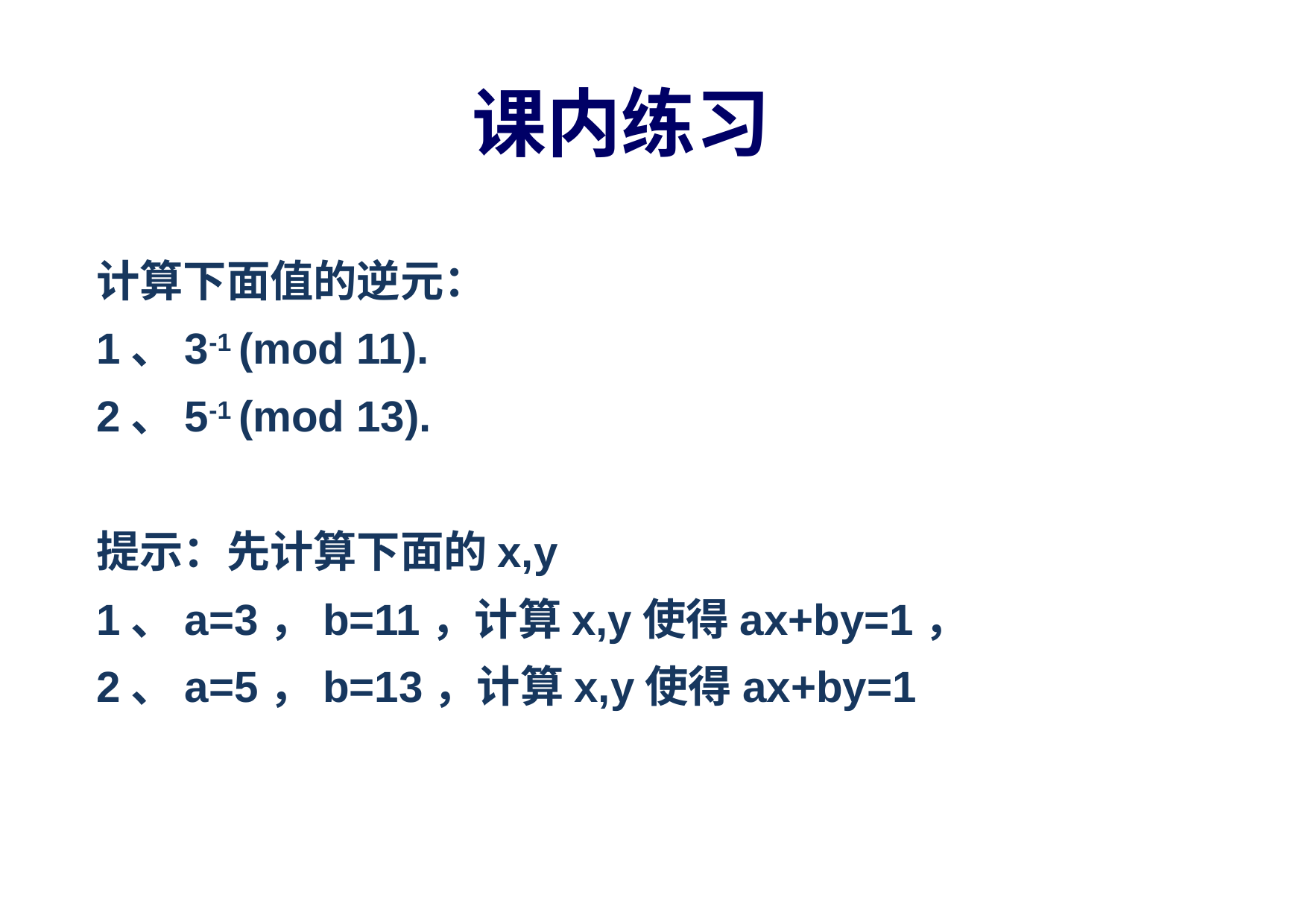

课内练习
计算下面值的逆元：
1、3-1 (mod 11).
2、5-1 (mod 13).

提示：先计算下面的x,y
1、a=3，b=11，计算x,y使得ax+by=1，
2、a=5，b=13，计算x,y使得ax+by=1